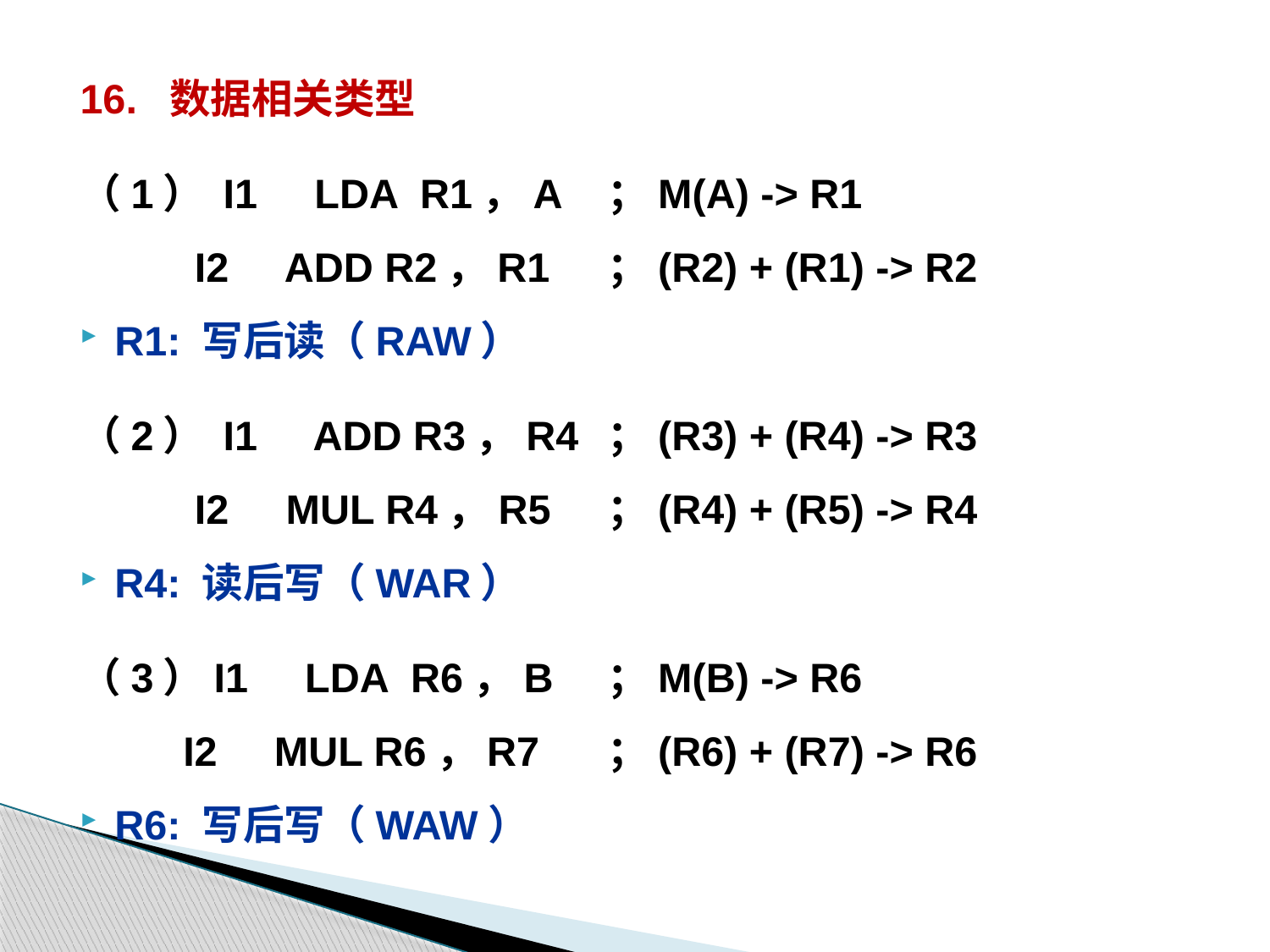

16.  数据相关类型
（1） I1     LDA  R1，A		；M(A) -> R1
          I2     ADD R2，R1	；(R2) + (R1) -> R2
R1: 写后读（RAW）
（2） I1     ADD R3，R4		；(R3) + (R4) -> R3
          I2     MUL R4，R5	；(R4) + (R5) -> R4
R4: 读后写（WAR）
（3）I1     LDA  R6，B		；M(B) -> R6
         I2     MUL R6，R7		；(R6) + (R7) -> R6
R6: 写后写（WAW）